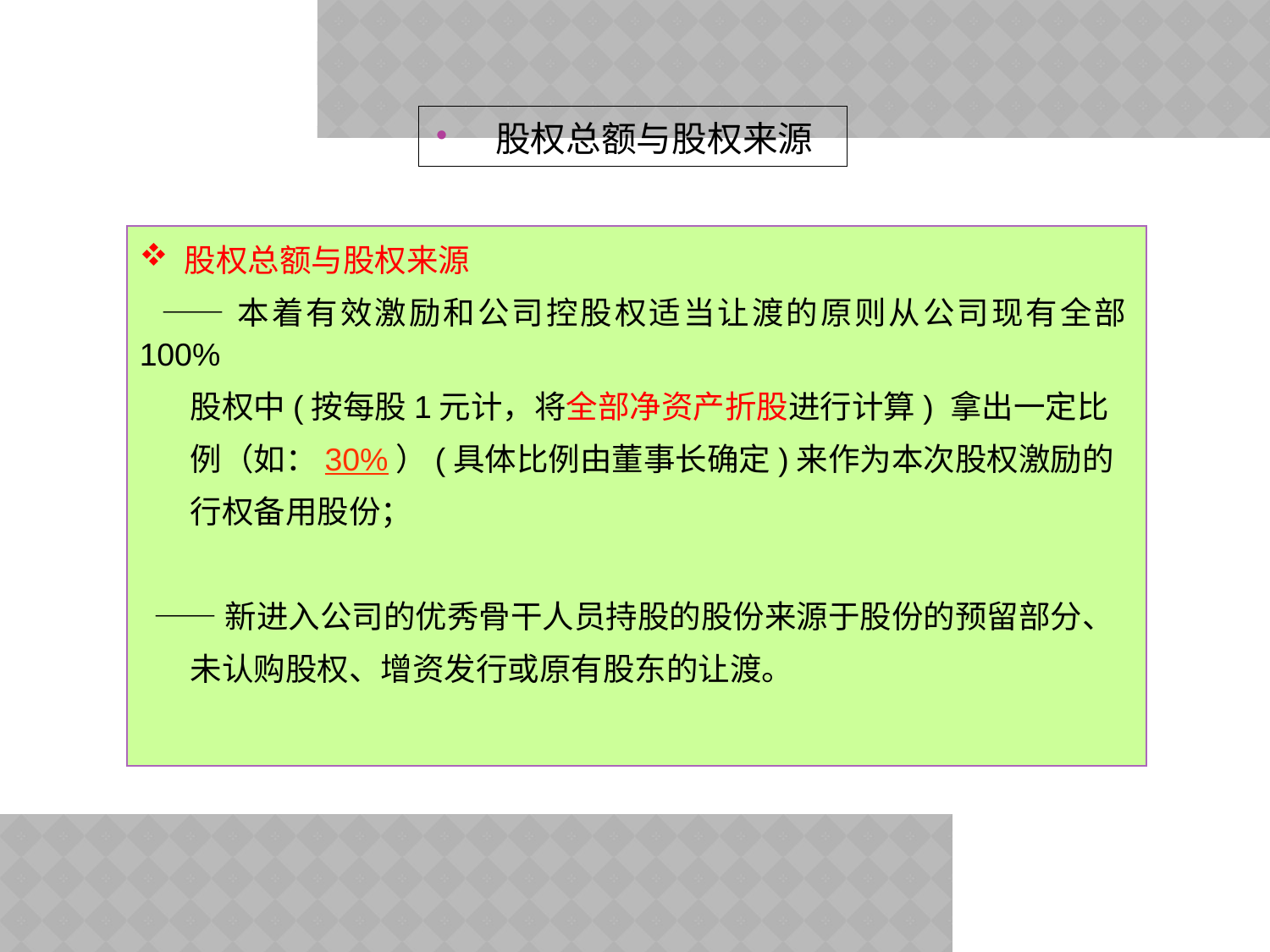

股权总额与股权来源
 股权总额与股权来源
  ——本着有效激励和公司控股权适当让渡的原则从公司现有全部100%
      股权中(按每股1元计，将全部净资产折股进行计算) 拿出一定比
      例（如：30%）(具体比例由董事长确定)来作为本次股权激励的
      行权备用股份；

  ——新进入公司的优秀骨干人员持股的股份来源于股份的预留部分、
      未认购股权、增资发行或原有股东的让渡。